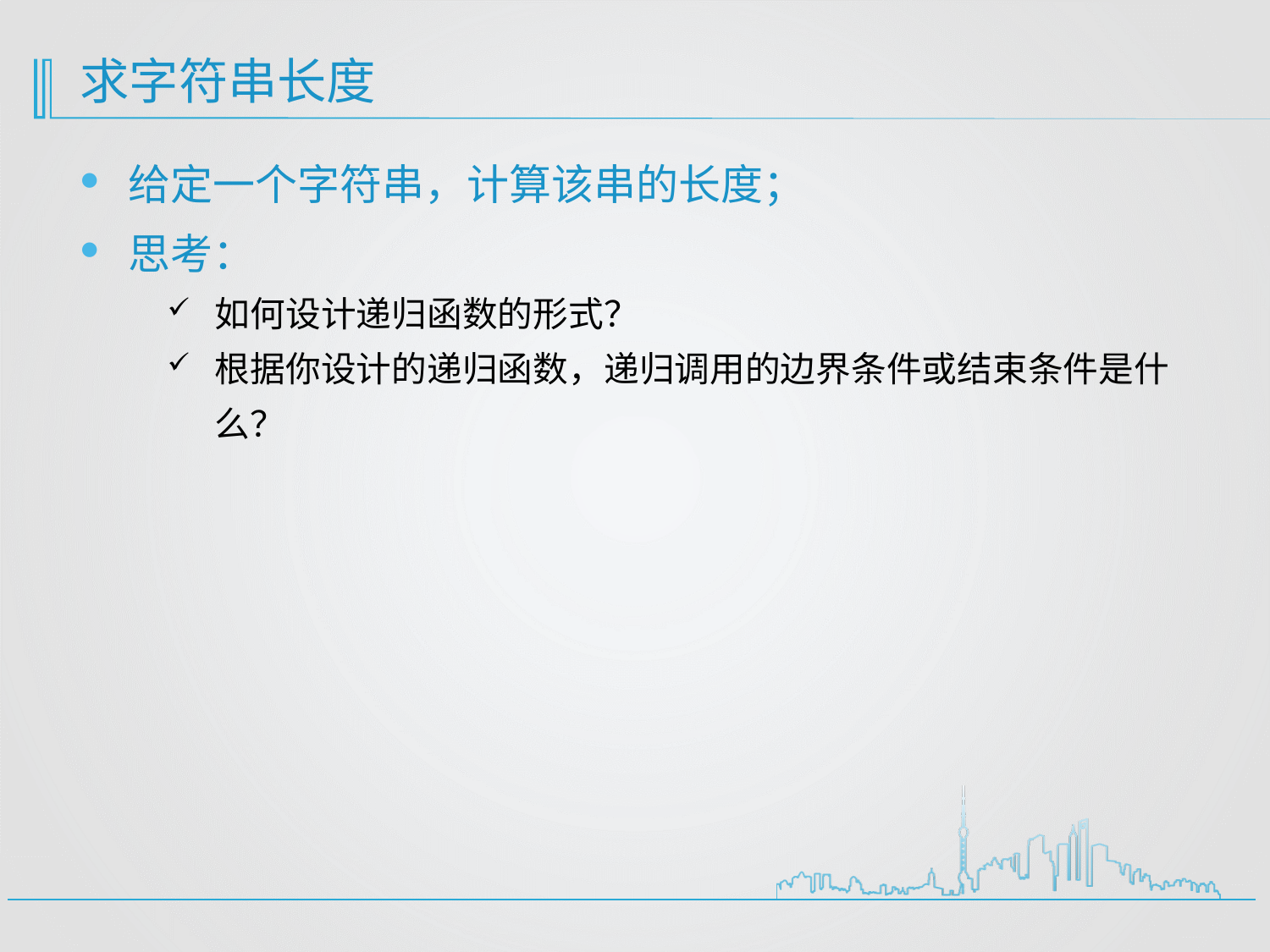

# 求字符串长度
给定一个字符串，计算该串的长度；
思考：
如何设计递归函数的形式？
根据你设计的递归函数，递归调用的边界条件或结束条件是什么？